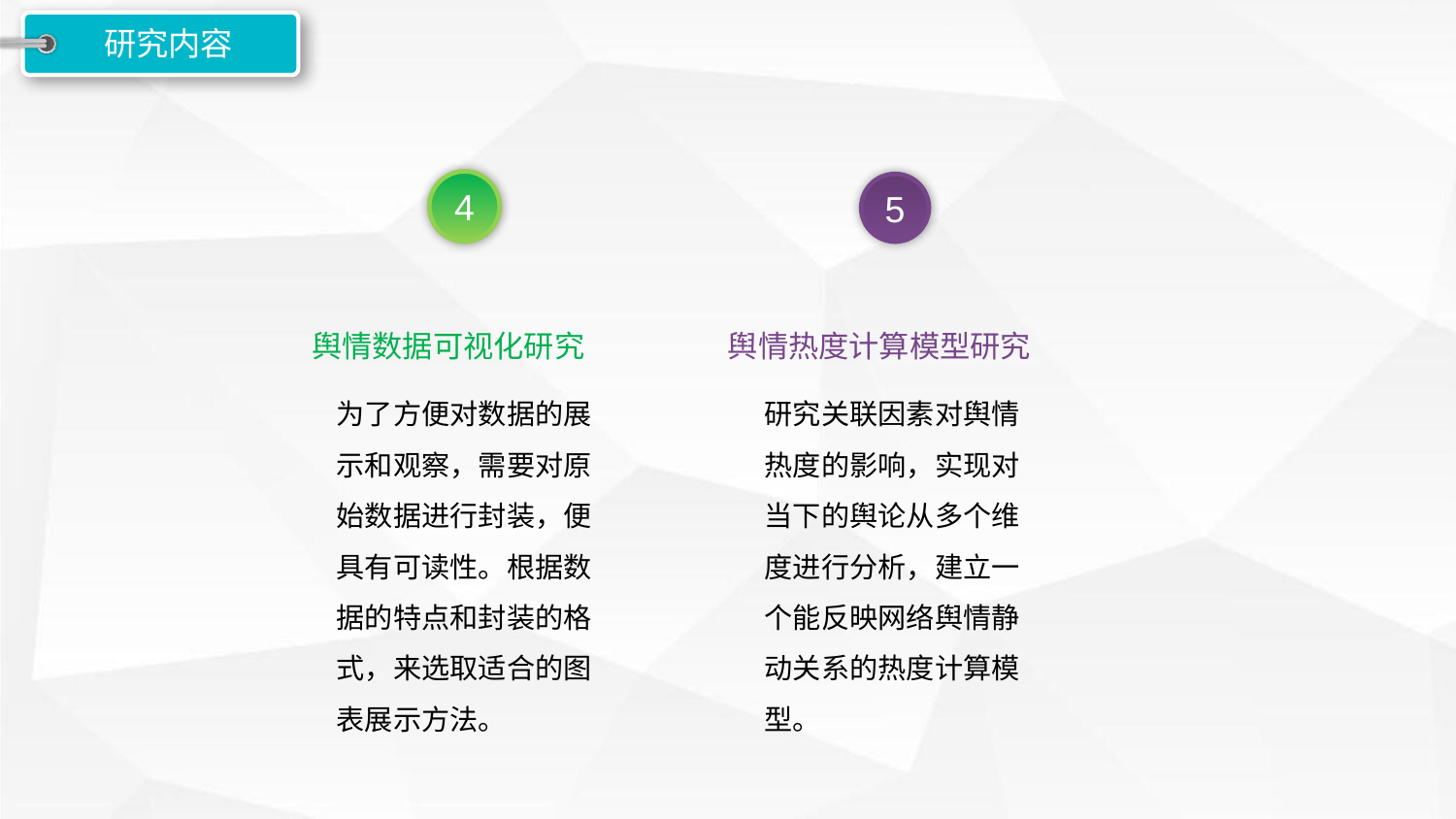

研究内容

4
5
舆情数据可视化研究
为了方便对数据的展示和观察，需要对原始数据进行封装，便具有可读性。根据数据的特点和封装的格式，来选取适合的图表展示方法。
舆情热度计算模型研究
研究关联因素对舆情热度的影响，实现对当下的舆论从多个维度进行分析，建立一个能反映网络舆情静动关系的热度计算模型。